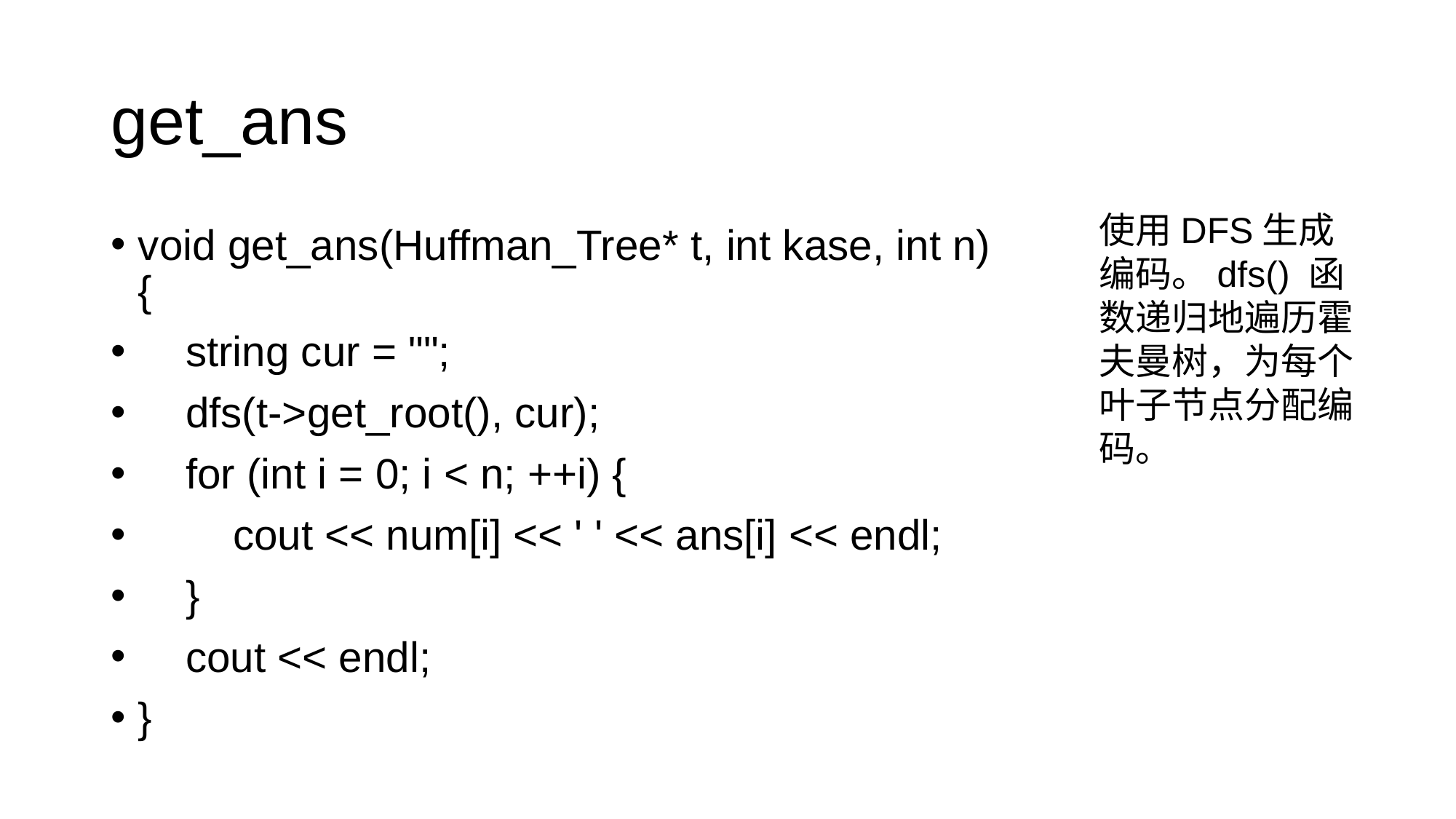

# get_ans
使用DFS生成编码。dfs() 函数递归地遍历霍夫曼树，为每个叶子节点分配编码。
void get_ans(Huffman_Tree* t, int kase, int n) {
    string cur = "";
    dfs(t->get_root(), cur);
    for (int i = 0; i < n; ++i) {
        cout << num[i] << ' ' << ans[i] << endl;
    }
    cout << endl;
}